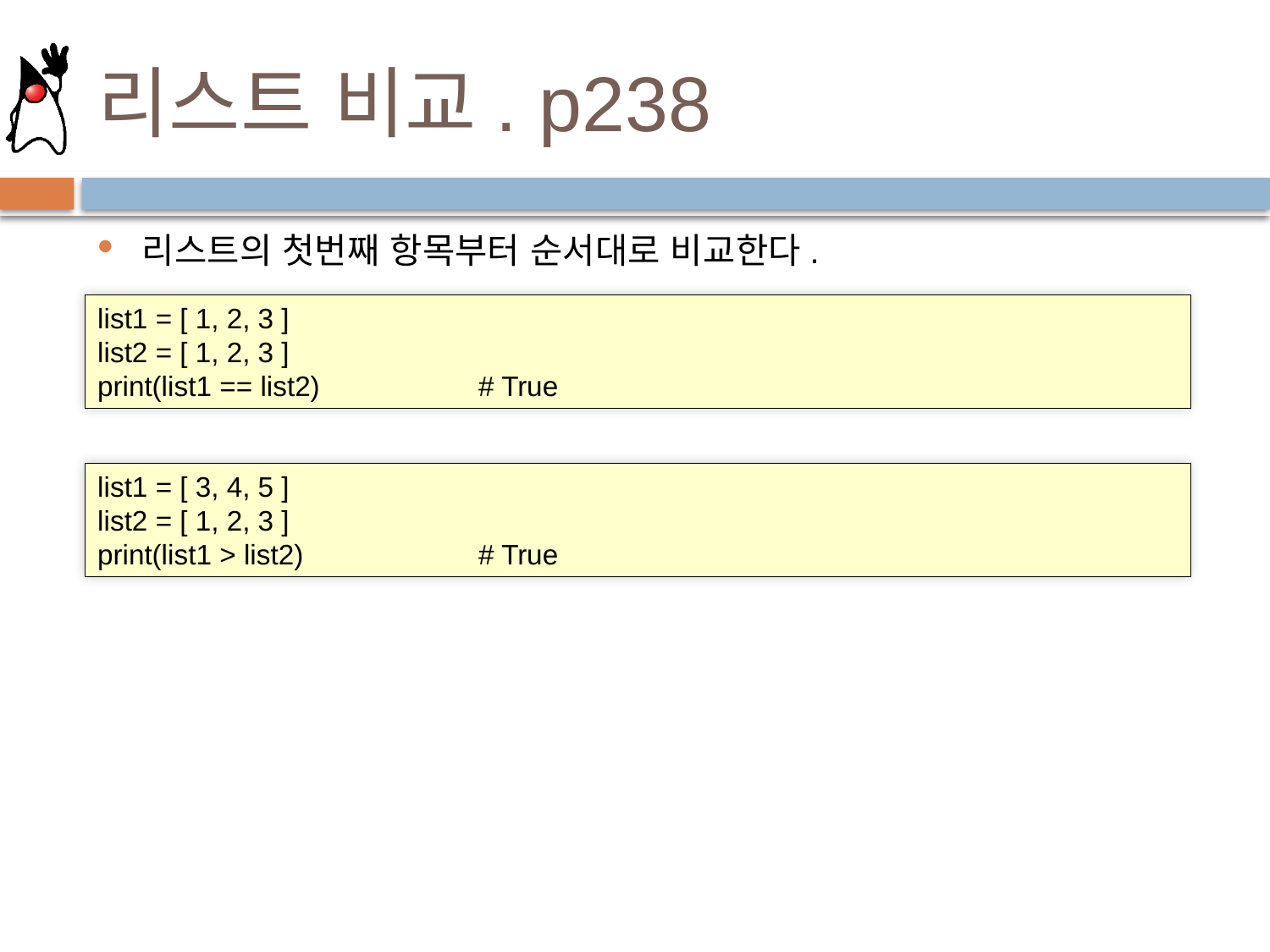

# 리스트 비교. p238
리스트의 첫번째 항목부터 순서대로 비교한다.
list1 = [ 1, 2, 3 ]
list2 = [ 1, 2, 3 ]
print(list1 == list2)		# True
list1 = [ 3, 4, 5 ]
list2 = [ 1, 2, 3 ]
print(list1 > list2)  		# True